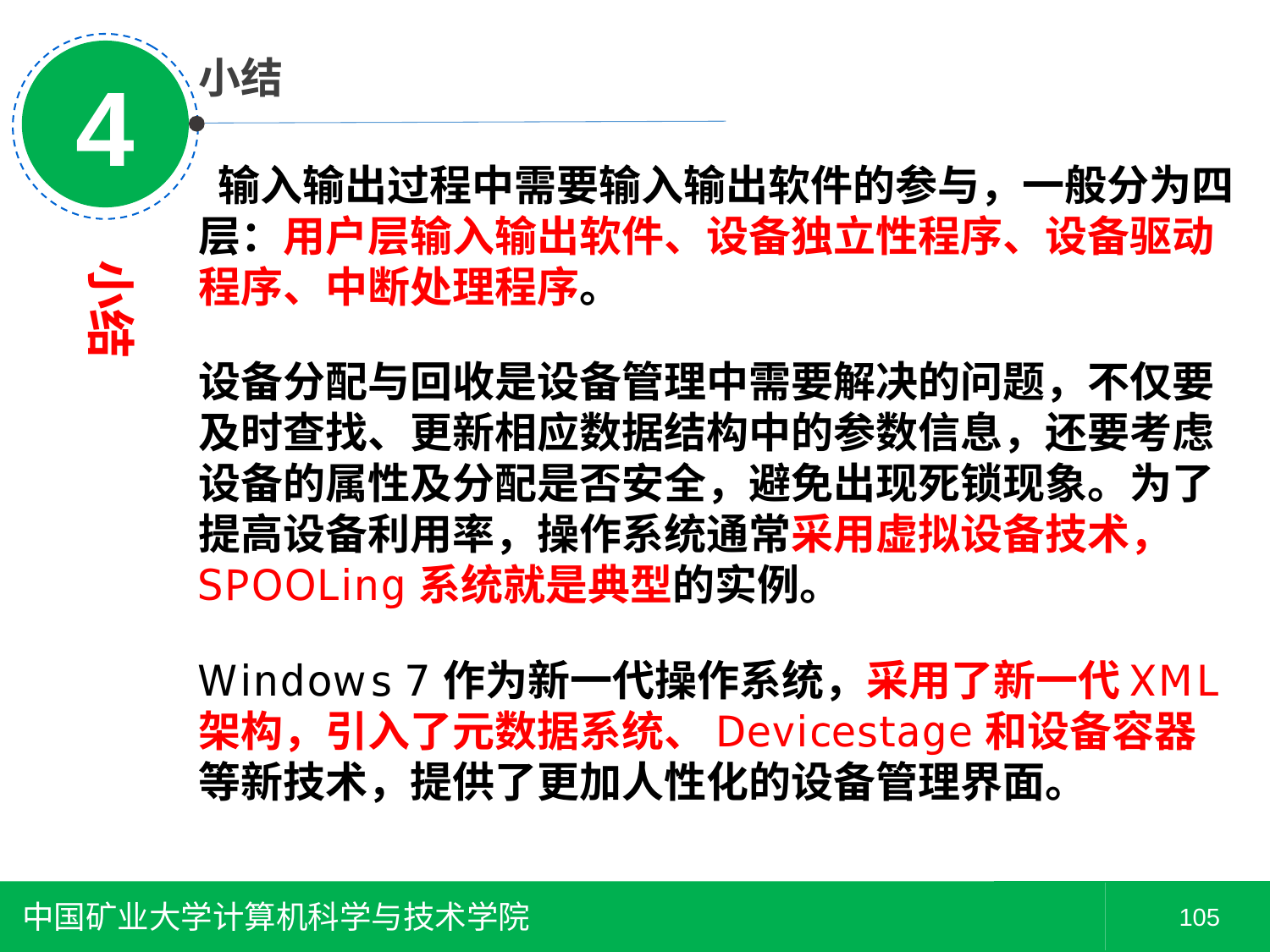

4
小结

 输入输出过程中需要输入输出软件的参与，一般分为四层：用户层输入输出软件、设备独立性程序、设备驱动程序、中断处理程序。
小结
设备分配与回收是设备管理中需要解决的问题，不仅要及时查找、更新相应数据结构中的参数信息，还要考虑设备的属性及分配是否安全，避免出现死锁现象。为了提高设备利用率，操作系统通常采用虚拟设备技术， SPOOLing系统就是典型的实例。
Windows 7作为新一代操作系统，采用了新一代XML架构，引入了元数据系统、Devicestage和设备容器等新技术，提供了更加人性化的设备管理界面。